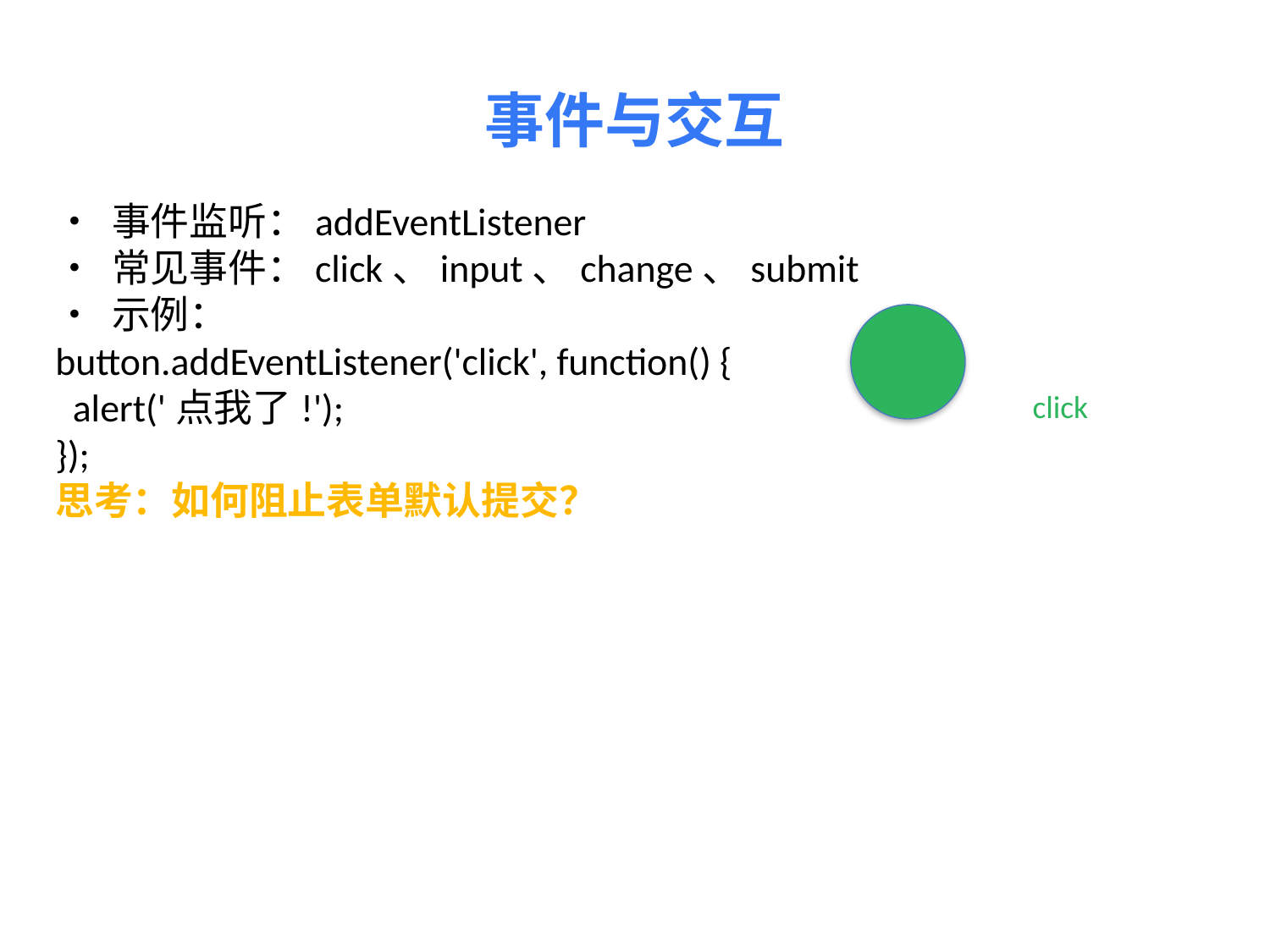

事件与交互

• 事件监听：addEventListener
• 常见事件：click、input、change、submit
• 示例：
button.addEventListener('click', function() {
  alert('点我了!');
});
思考：如何阻止表单默认提交？

click